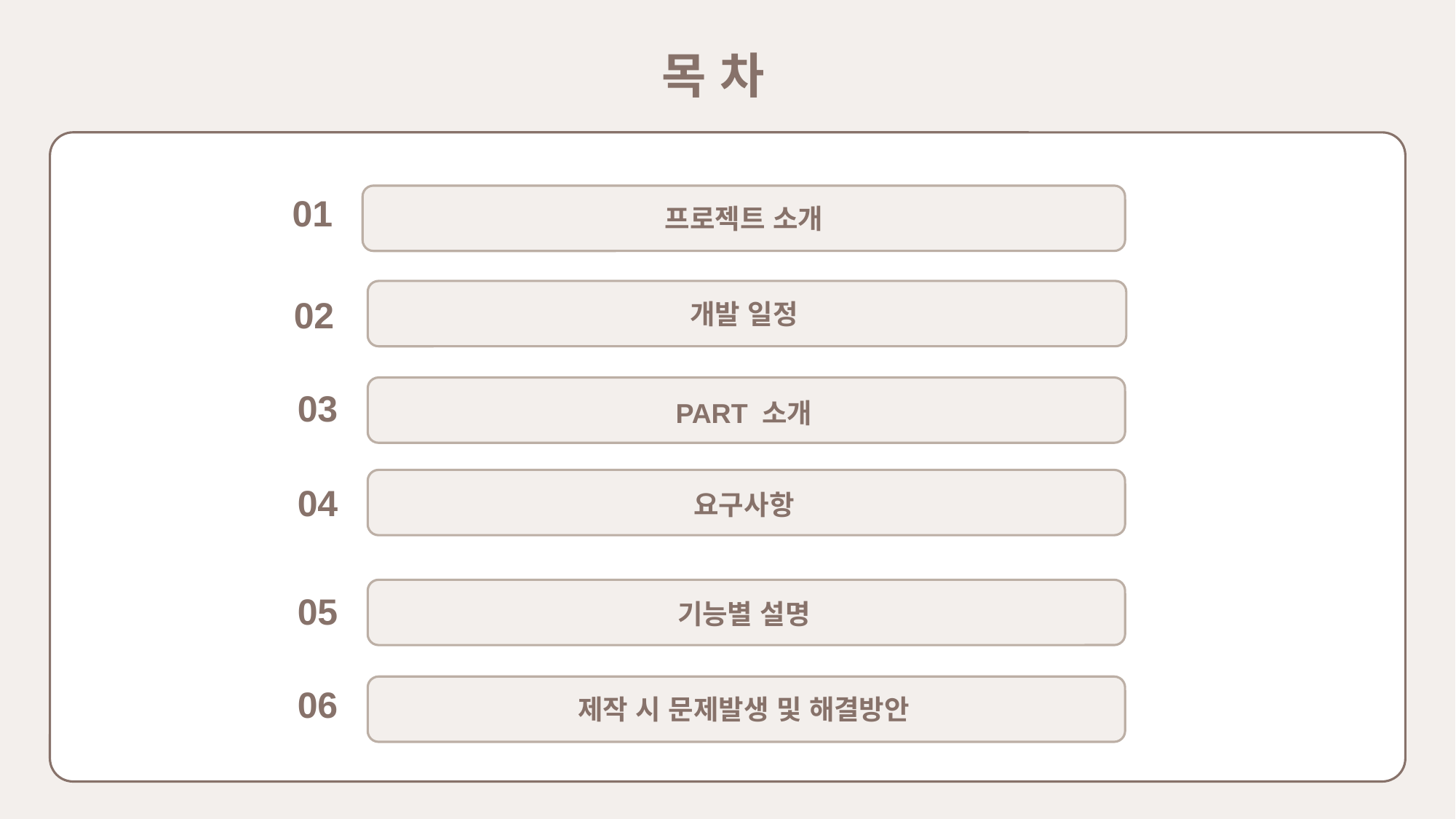

목 차

01

프로젝트 소개

02
개발 일정

03
PART 소개

04
요구사항

05
기능별 설명
06

제작 시 문제발생 및 해결방안